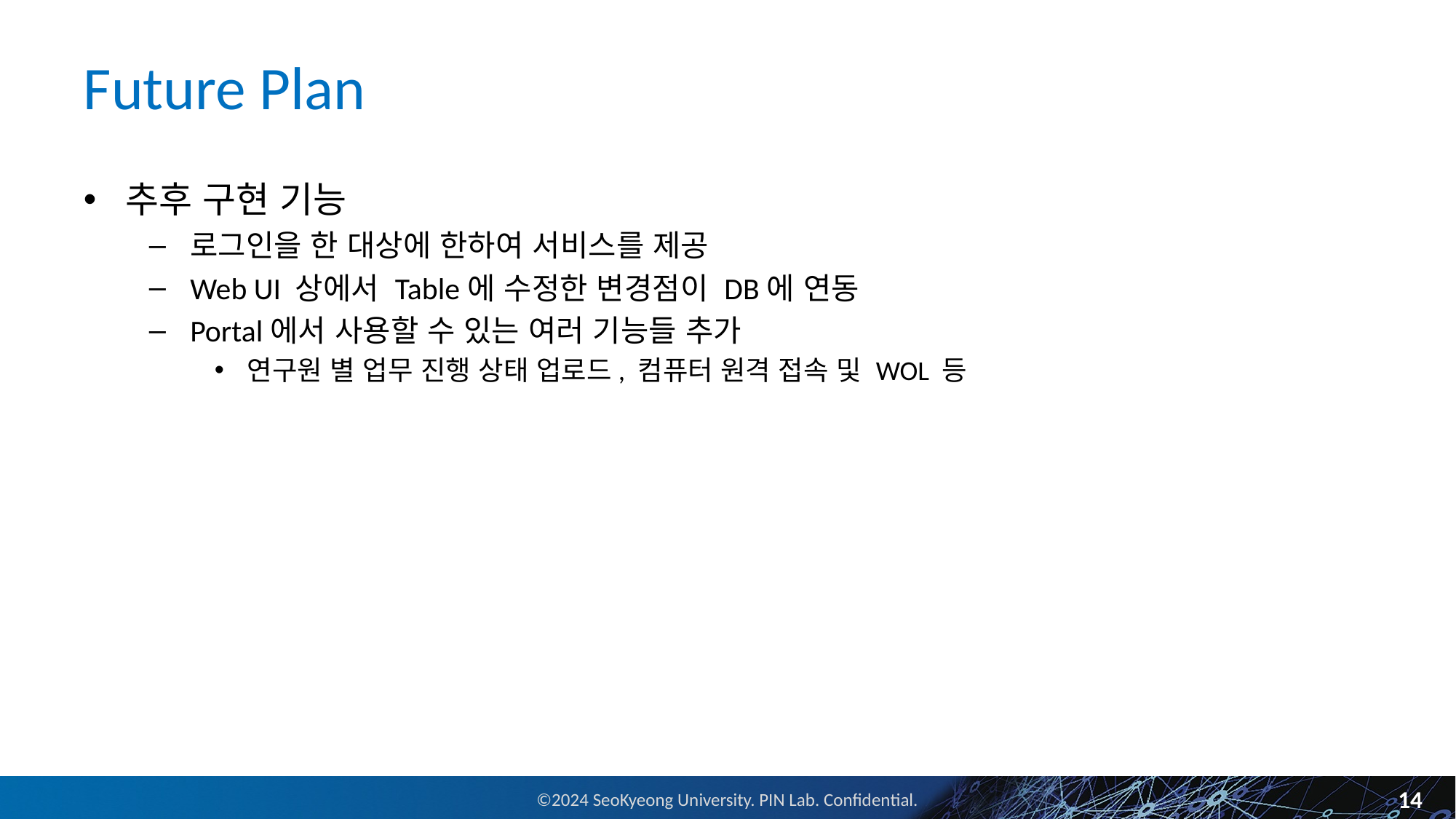

# Future Plan
추후 구현 기능
로그인을 한 대상에 한하여 서비스를 제공
Web UI 상에서 Table에 수정한 변경점이 DB에 연동
Portal에서 사용할 수 있는 여러 기능들 추가
연구원 별 업무 진행 상태 업로드, 컴퓨터 원격 접속 및 WOL 등
14